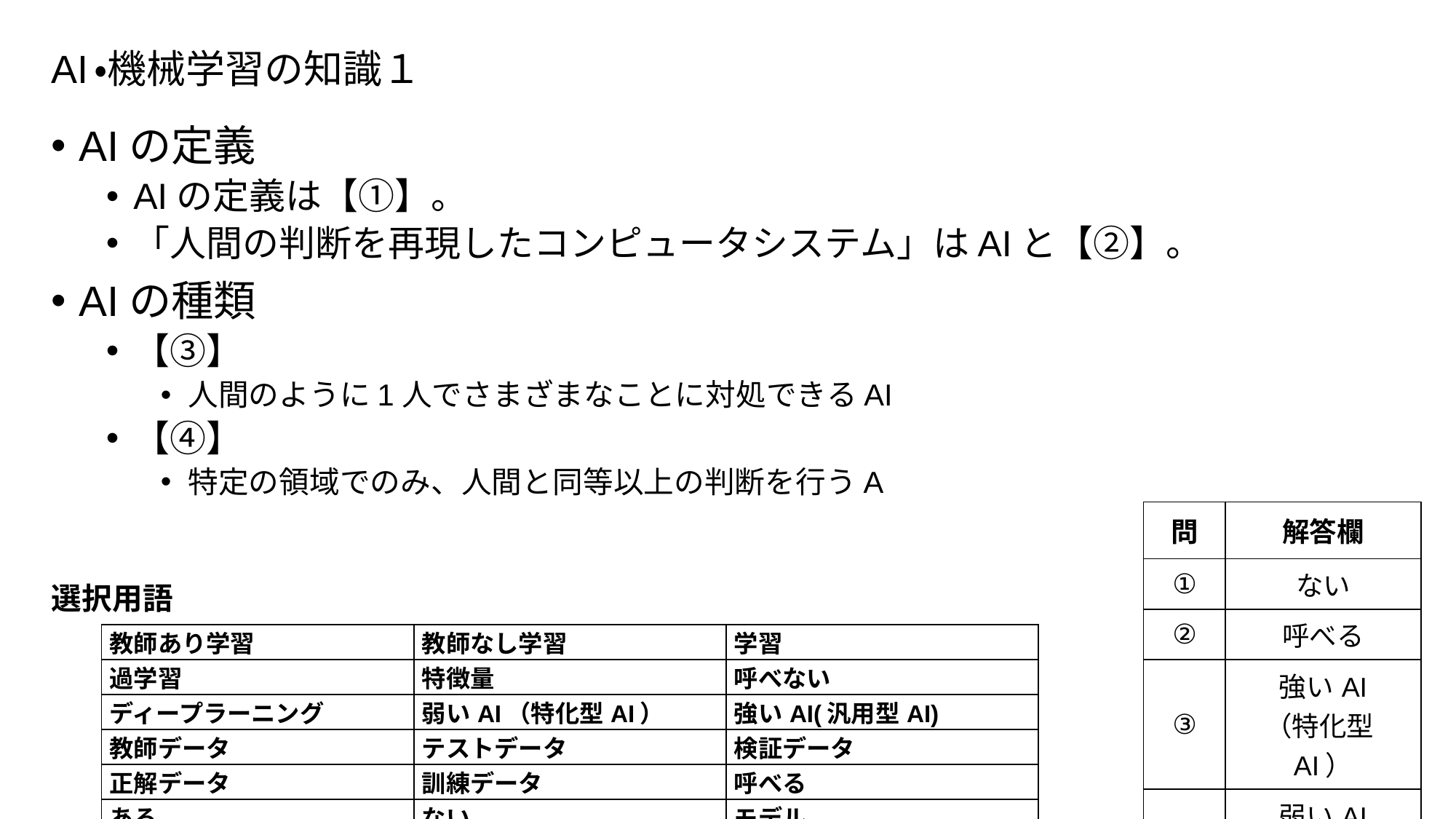

# AI・機械学習の知識１
AIの定義
AIの定義は【①】。
「人間の判断を再現したコンピュータシステム」はAIと【②】。
AIの種類
【③】
人間のように1人でさまざまなことに対処できるAI
【④】
特定の領域でのみ、人間と同等以上の判断を行うA
| 問 | 解答欄 |
| --- | --- |
| ① | ない |
| ② | 呼べる |
| ③ | 強いAI （特化型AI） |
| ④ | 弱いAI （汎用型AI） |
選択用語
| 教師あり学習 | 教師なし学習 | 学習 |
| --- | --- | --- |
| 過学習 | 特徴量 | 呼べない |
| ディープラーニング | 弱いAI（特化型AI） | 強いAI(汎用型AI) |
| 教師データ | テストデータ | 検証データ |
| 正解データ | 訓練データ | 呼べる |
| ある | ない | モデル |